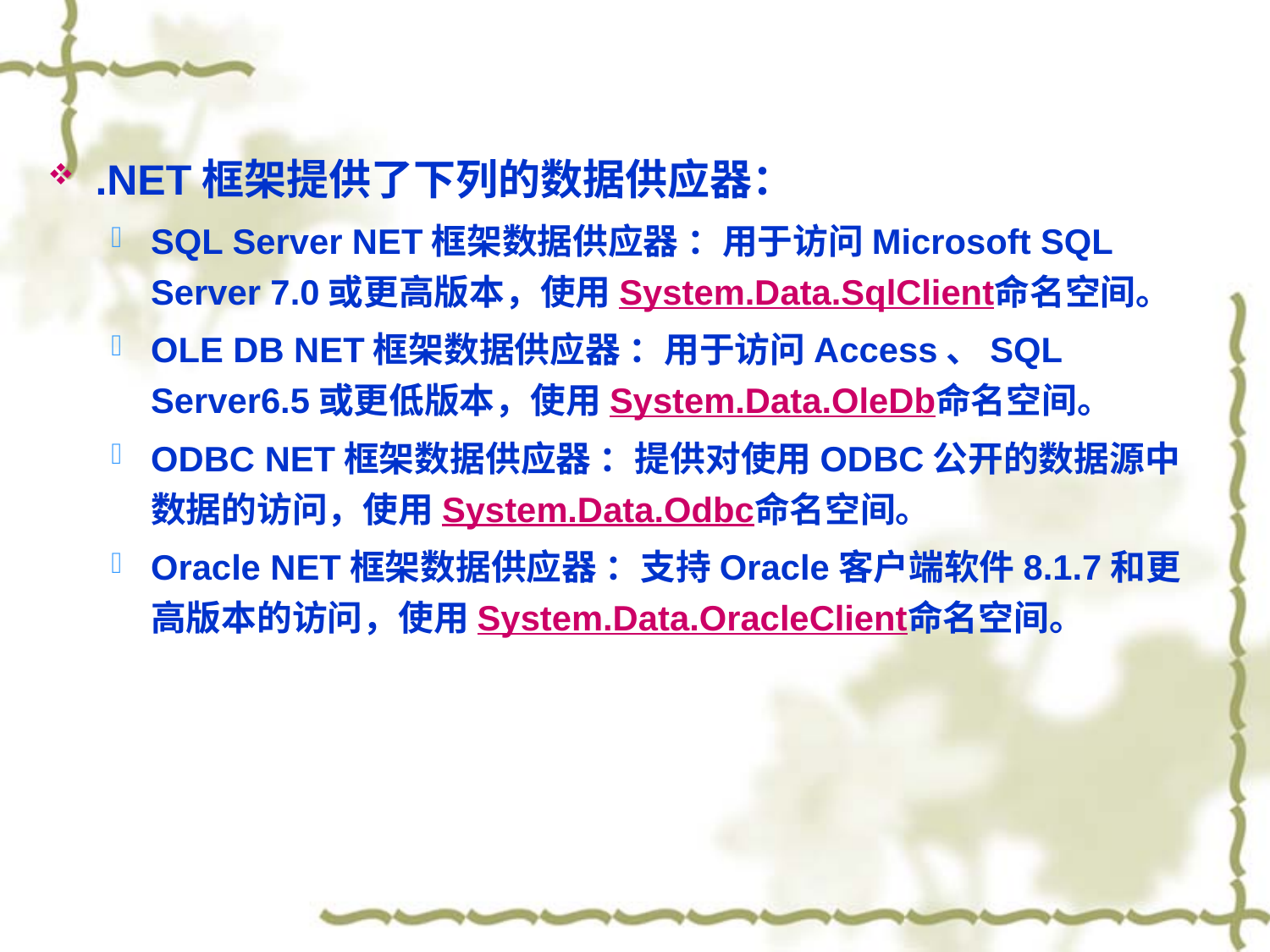

.NET框架提供了下列的数据供应器：
SQL Server NET框架数据供应器 ：用于访问Microsoft SQL Server 7.0或更高版本，使用System.Data.SqlClient命名空间。
OLE DB NET框架数据供应器 ：用于访问Access、SQL Server6.5或更低版本，使用System.Data.OleDb命名空间。
ODBC NET框架数据供应器 ：提供对使用ODBC公开的数据源中数据的访问，使用System.Data.Odbc命名空间。
Oracle NET框架数据供应器 ：支持Oracle客户端软件8.1.7和更高版本的访问，使用System.Data.OracleClient命名空间。